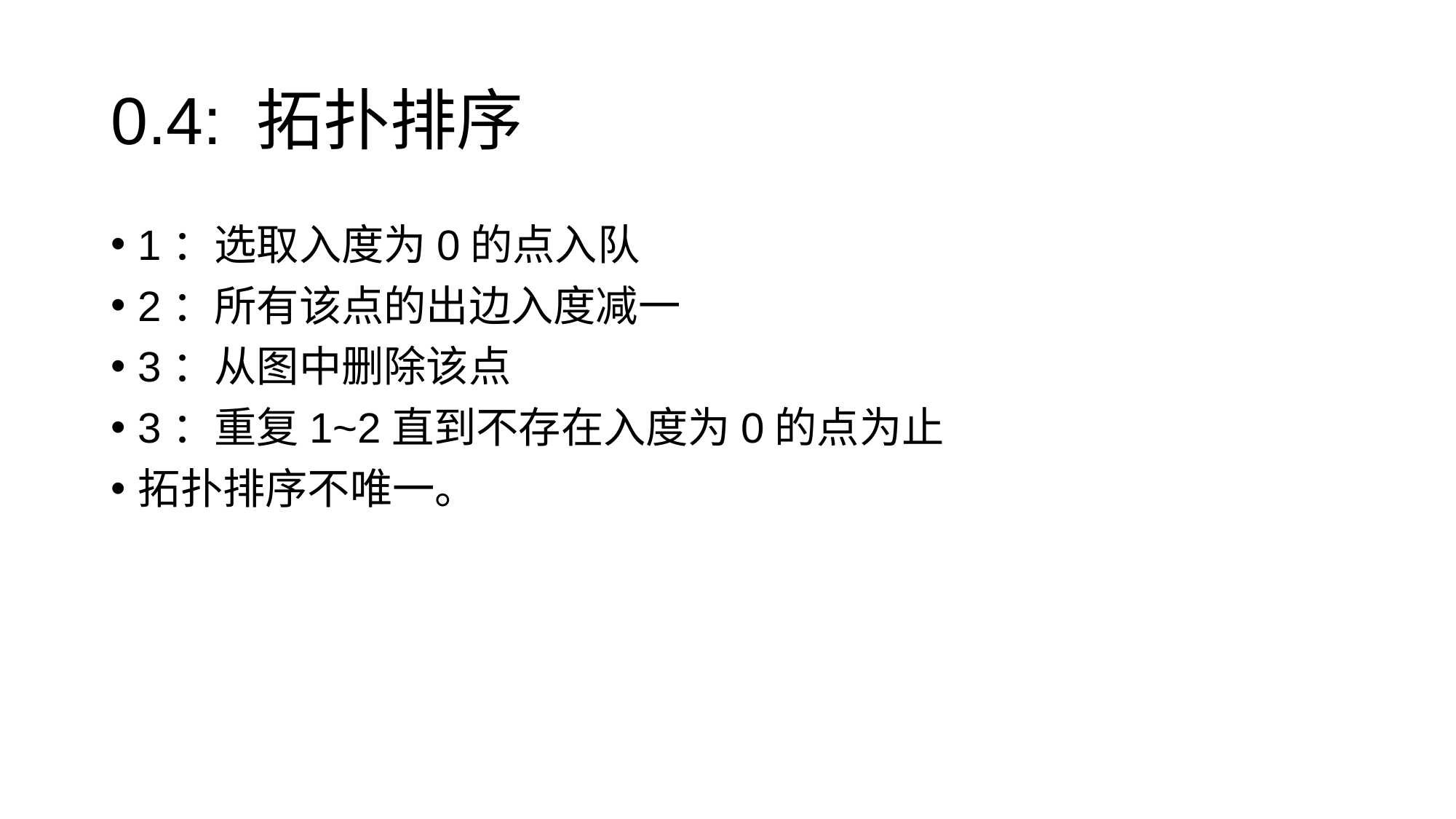

# 0.4: 拓扑排序
1：选取入度为0的点入队
2：所有该点的出边入度减一
3：从图中删除该点
3：重复1~2直到不存在入度为0的点为止
拓扑排序不唯一。